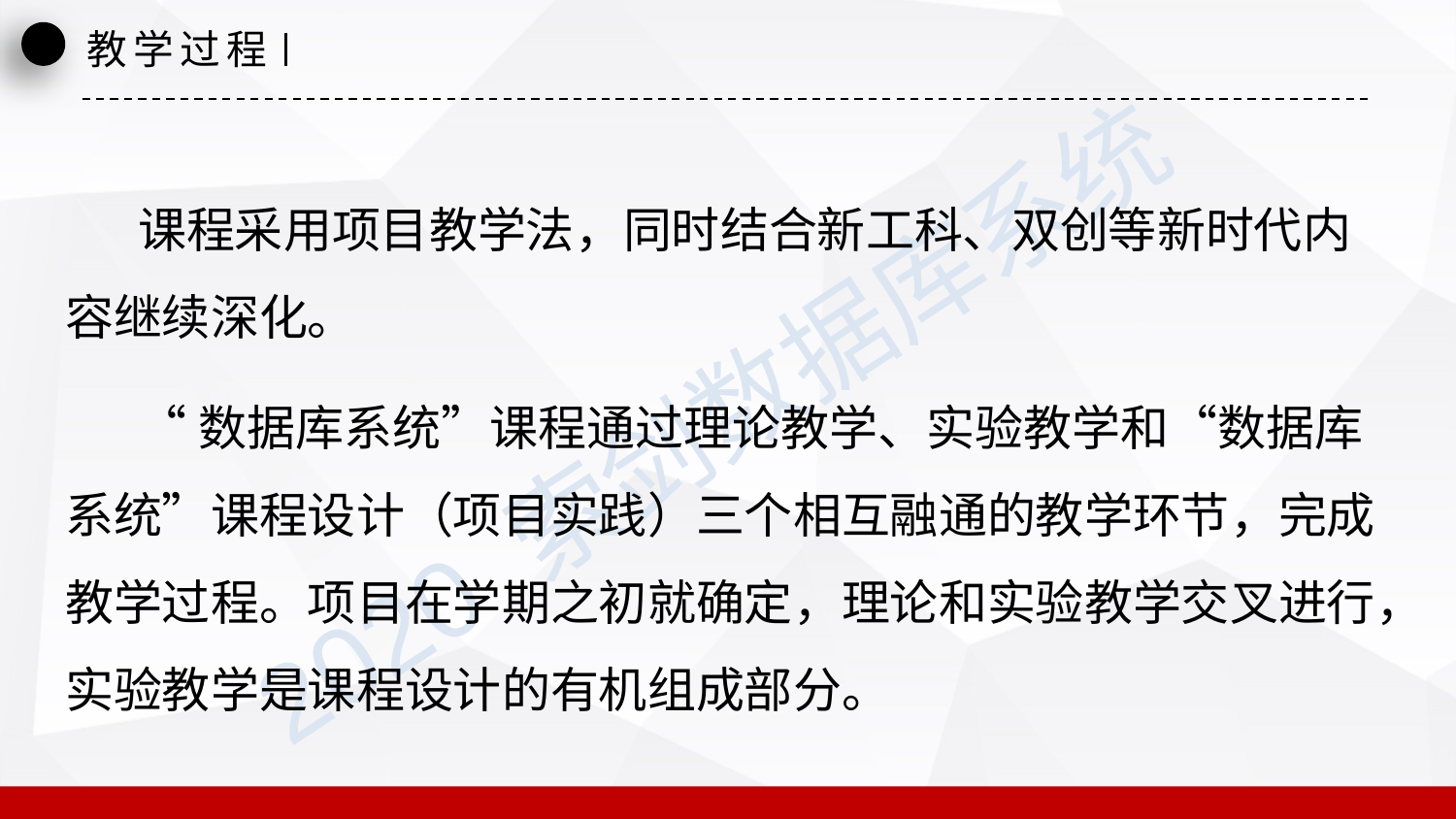

教学过程

课程采用项目教学法，同时结合新工科、双创等新时代内容继续深化。
“数据库系统”课程通过理论教学、实验教学和“数据库系统”课程设计（项目实践）三个相互融通的教学环节，完成教学过程。项目在学期之初就确定，理论和实验教学交叉进行，实验教学是课程设计的有机组成部分。